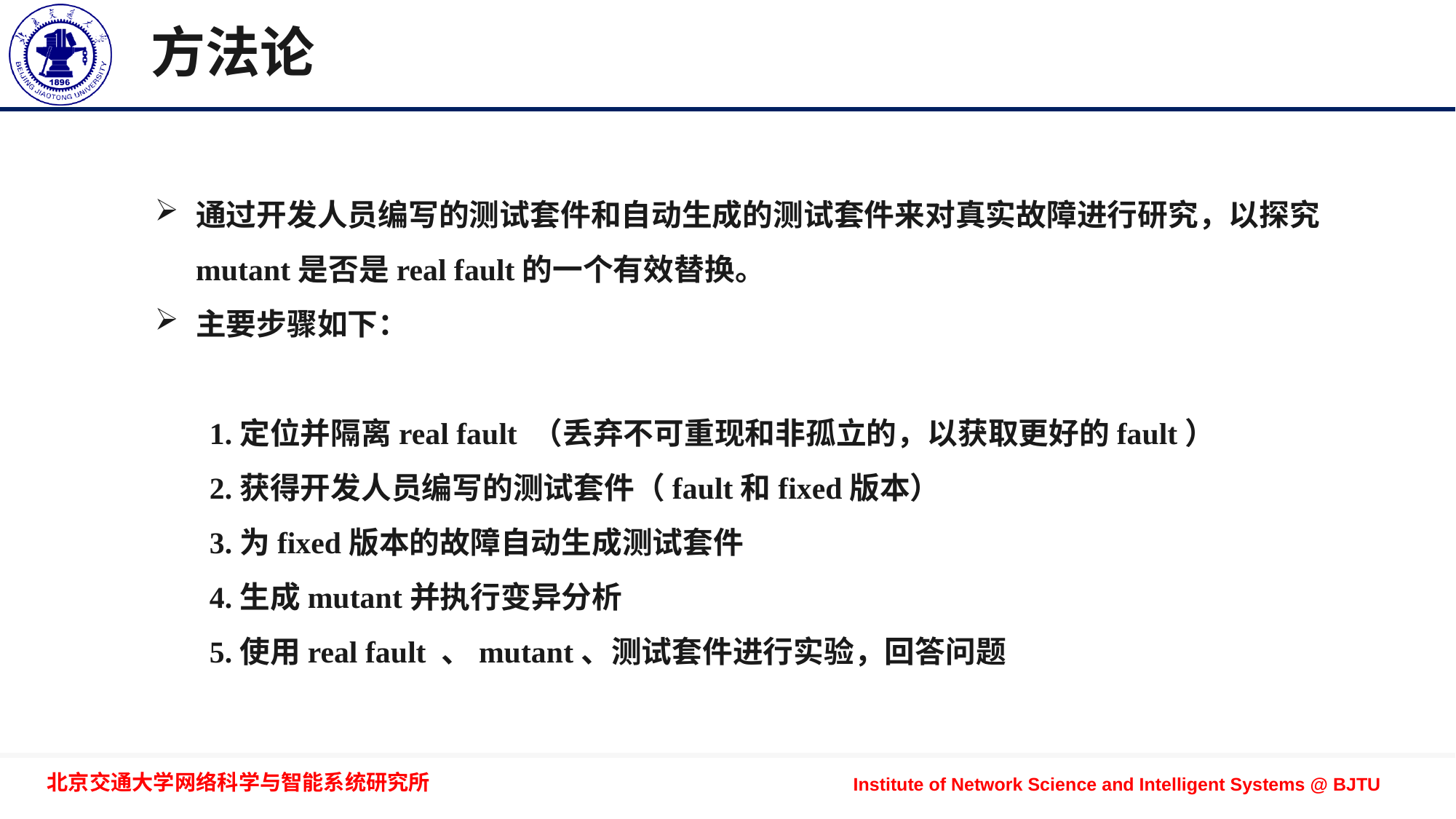

# 方法论
通过开发人员编写的测试套件和自动生成的测试套件来对真实故障进行研究，以探究mutant是否是real fault的一个有效替换。
主要步骤如下：

1.定位并隔离real fault （丢弃不可重现和非孤立的，以获取更好的fault）
2.获得开发人员编写的测试套件（fault和fixed版本）
3.为fixed版本的故障自动生成测试套件
4.生成mutant并执行变异分析
5.使用real fault 、mutant、测试套件进行实验，回答问题